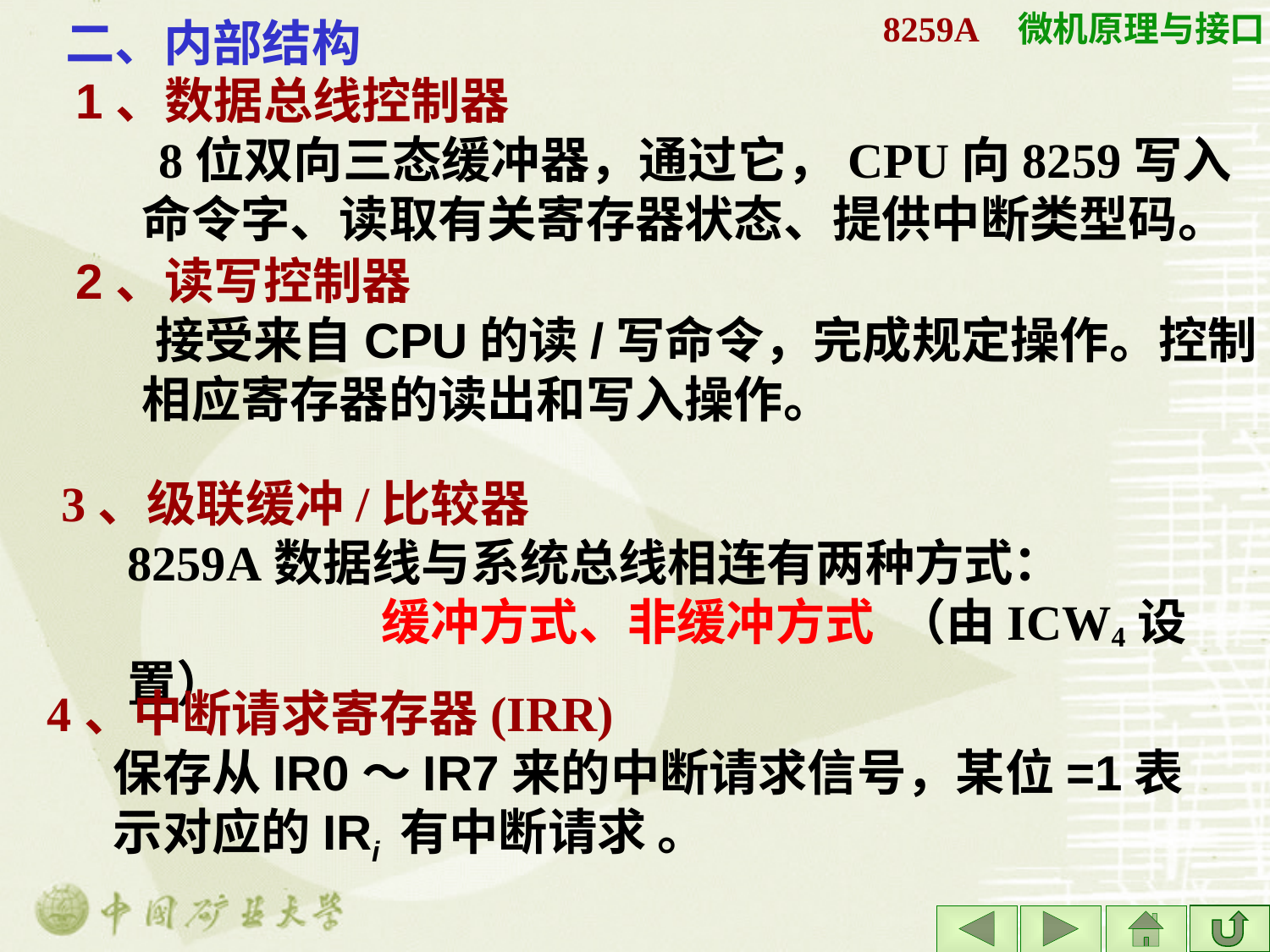

二、内部结构
# 8259A
1、数据总线控制器
      8位双向三态缓冲器，通过它，CPU向8259写入命令字、读取有关寄存器状态、提供中断类型码。
2、读写控制器
      接受来自CPU的读/写命令，完成规定操作。控制相应寄存器的读出和写入操作。
3、级联缓冲/比较器
	8259A数据线与系统总线相连有两种方式：
			缓冲方式、非缓冲方式  （由ICW4设置）
4、中断请求寄存器(IRR)
	保存从IR0～IR7来的中断请求信号，某位=1表示对应的IRi 有中断请求 。